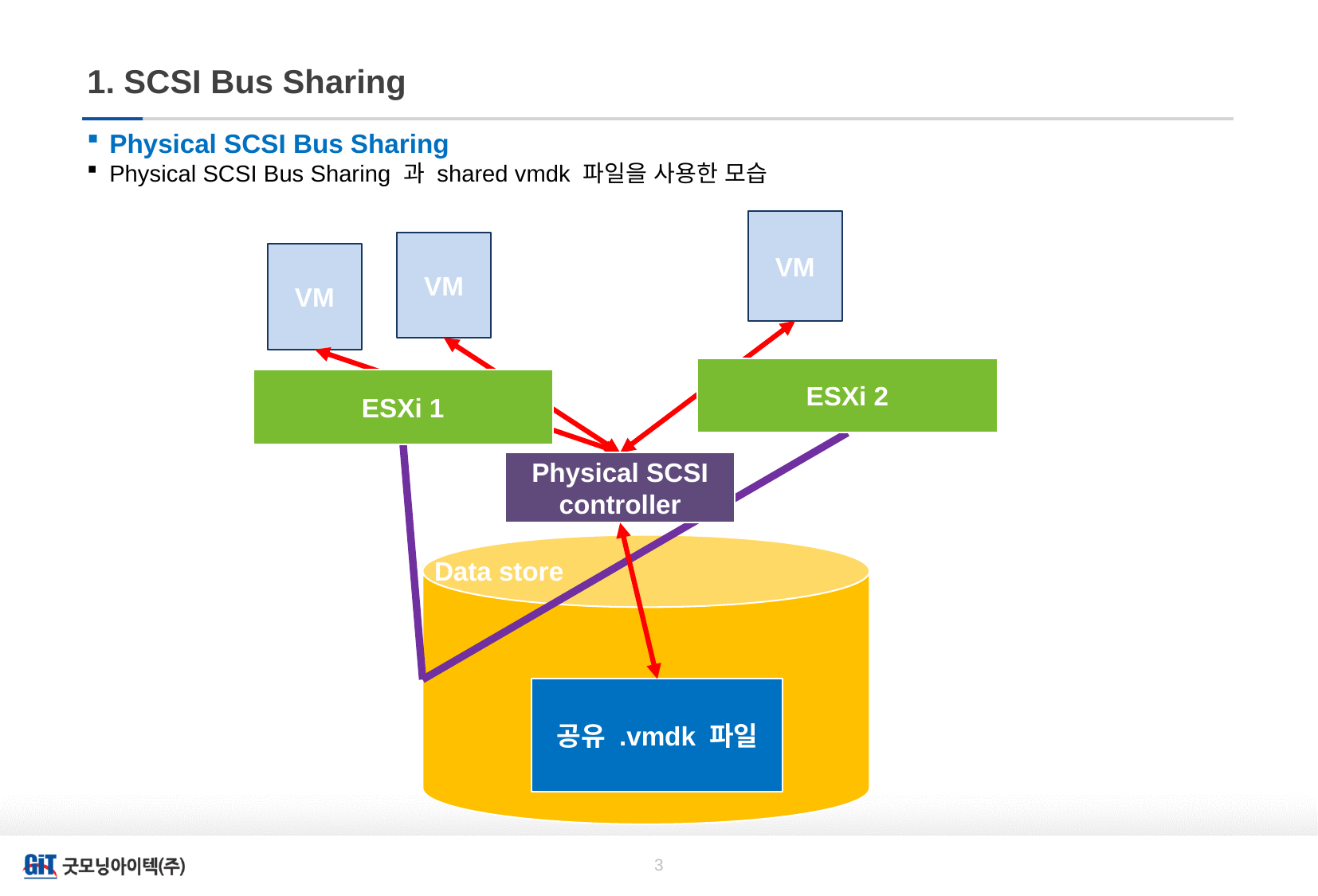

1. SCSI Bus Sharing
Physical SCSI Bus Sharing
Physical SCSI Bus Sharing 과 shared vmdk 파일을 사용한 모습
VM
VM
VM
ESXi 2
ESXi 1
Physical SCSI controller
Data store

공유 .vmdk 파일